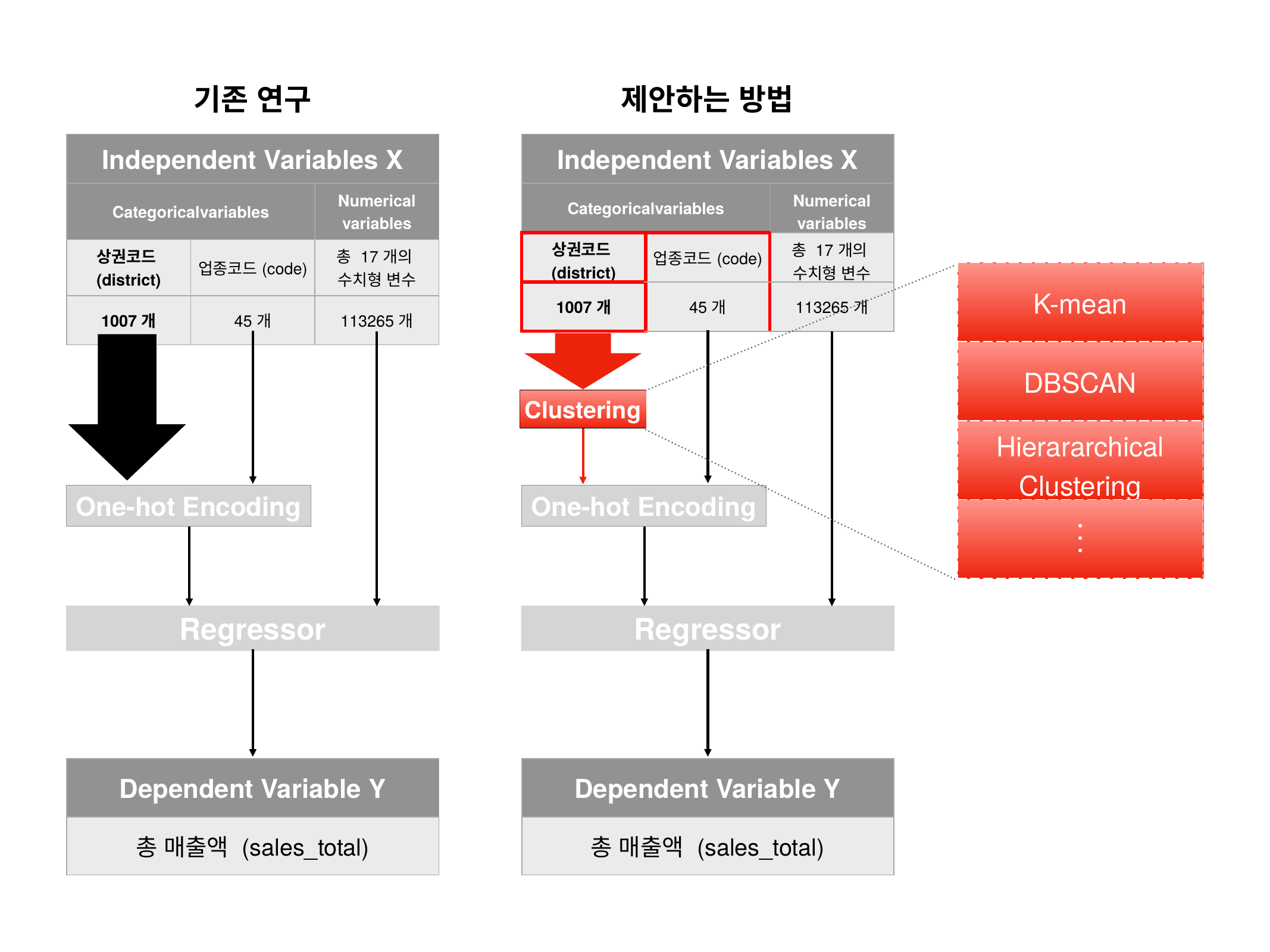

기존 연구
제안하는 방법
| Independent Variables X |  |  |
| --- | --- | --- |
| Categorical variables |  | Numerical variables |
| 상권코드(district) | 업종코드(code) | 총 17개의  수치형 변수 |
| 1007개 | 45개 | 113265개 |
| Independent Variables X |  |  |
| --- | --- | --- |
| Categorical variables |  | Numerical variables |
| 상권코드(district) | 업종코드(code) | 총 17개의  수치형 변수 |
| 1007개 | 45개 | 113265개 |
| K-mean |
| --- |
| DBSCAN |
| Hierararchical Clustering |
|  |

Clustering

One-hot Encoding
One-hot Encoding

Regressor
Regressor

| Dependent Variable Y |  |  |
| --- | --- | --- |
| 총 매출액 (sales\_total) |  |  |
| Dependent Variable Y |  |  |
| --- | --- | --- |
| 총 매출액 (sales\_total) |  |  |